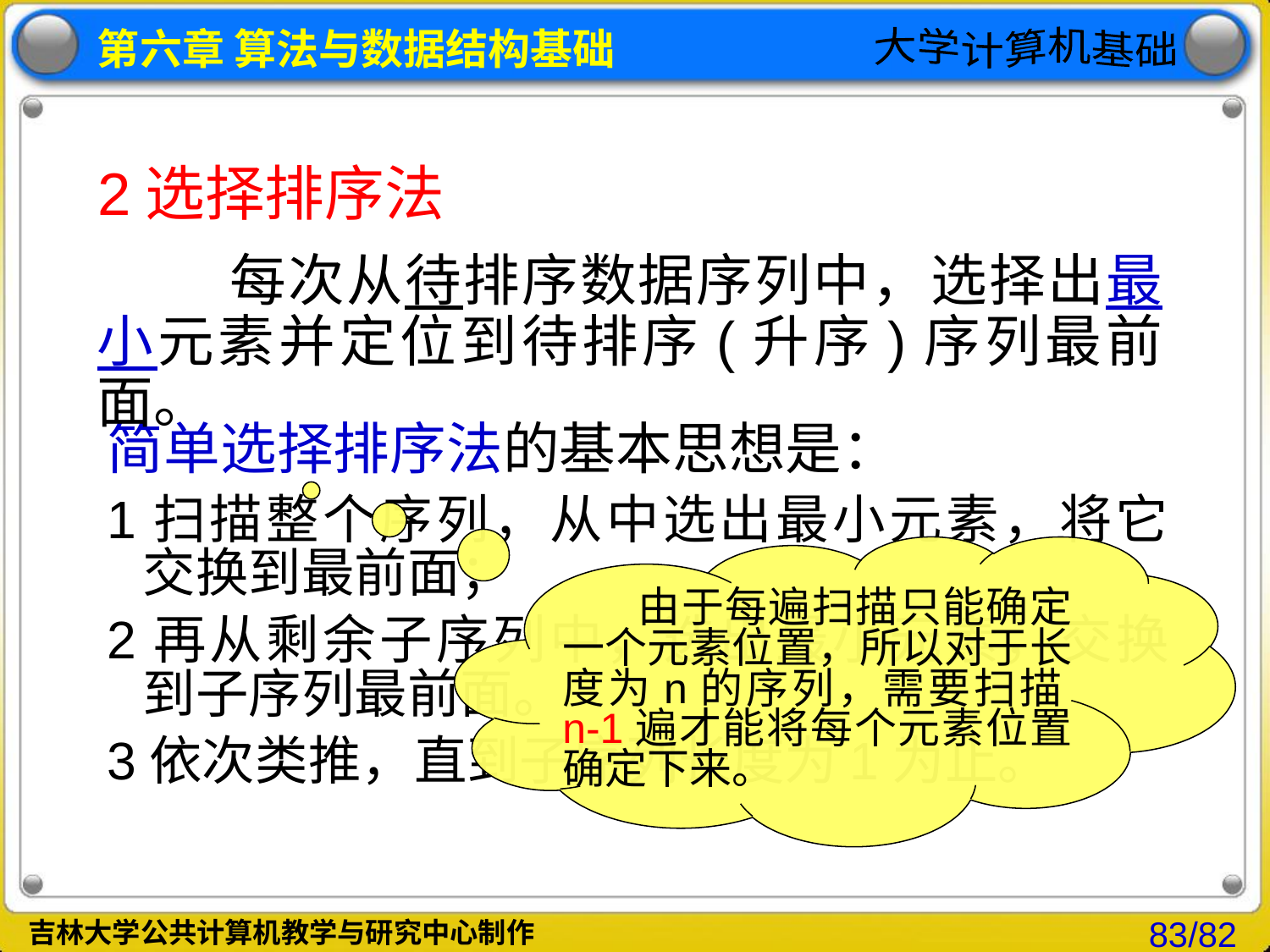

# 2选择排序法
        每次从待排序数据序列中，选择出最小元素并定位到待排序(升序)序列最前面。
简单选择排序法的基本思想是：
1扫描整个序列，从中选出最小元素，将它
   交换到最前面；
2再从剩余子序列中，选出最小元素，交换
   到子序列最前面。
3依次类推，直到子序列长度为1为止。
      由于每遍扫描只能确定一个元素位置，所以对于长度为n的序列，需要扫描n-1遍才能将每个元素位置确定下来。
83/82